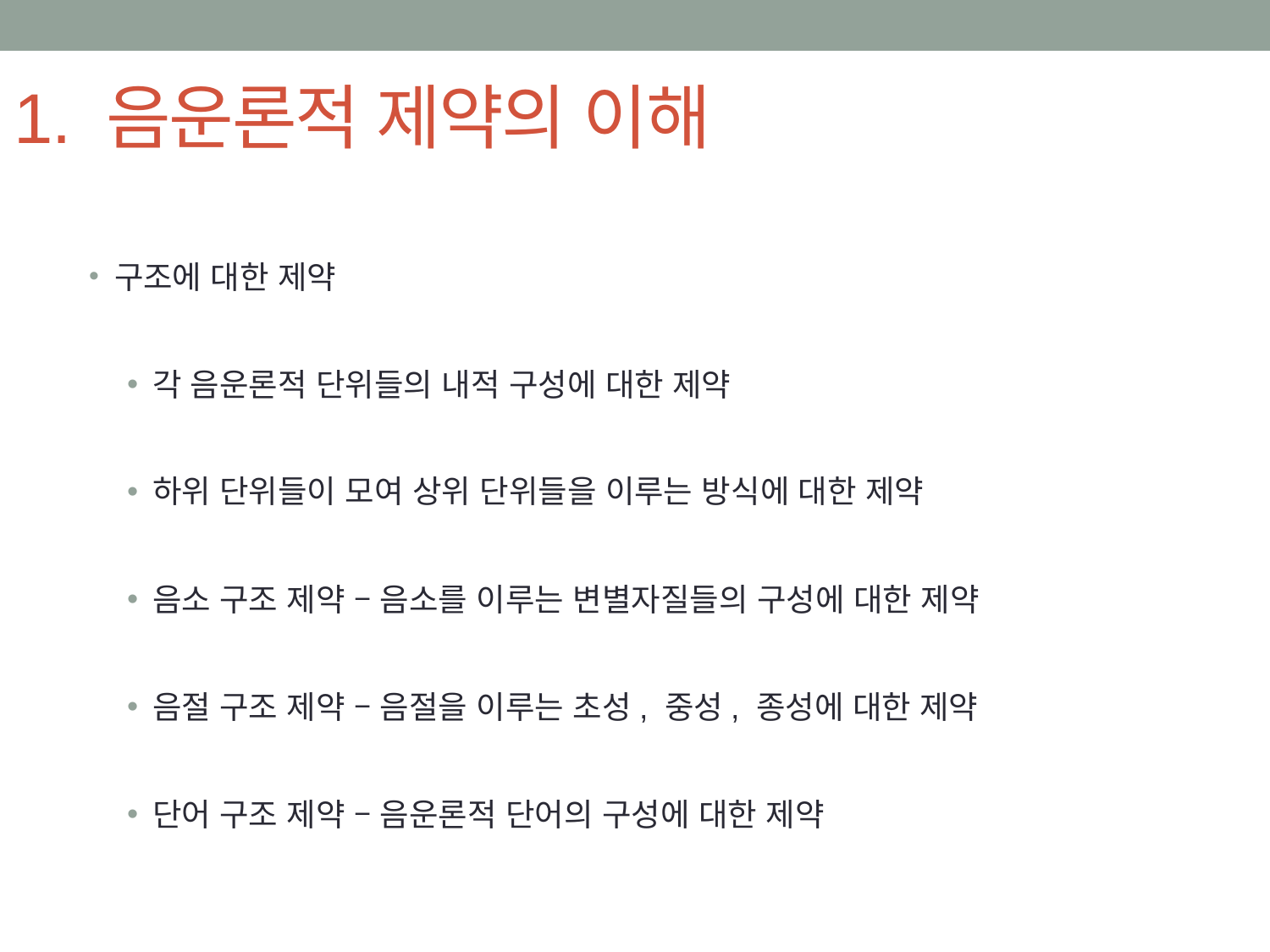

# 1. 음운론적 제약의 이해

구조에 대한 제약

각 음운론적 단위들의 내적 구성에 대한 제약

하위 단위들이 모여 상위 단위들을 이루는 방식에 대한 제약

음소 구조 제약 – 음소를 이루는 변별자질들의 구성에 대한 제약

음절 구조 제약 – 음절을 이루는 초성, 중성, 종성에 대한 제약

단어 구조 제약 – 음운론적 단어의 구성에 대한 제약